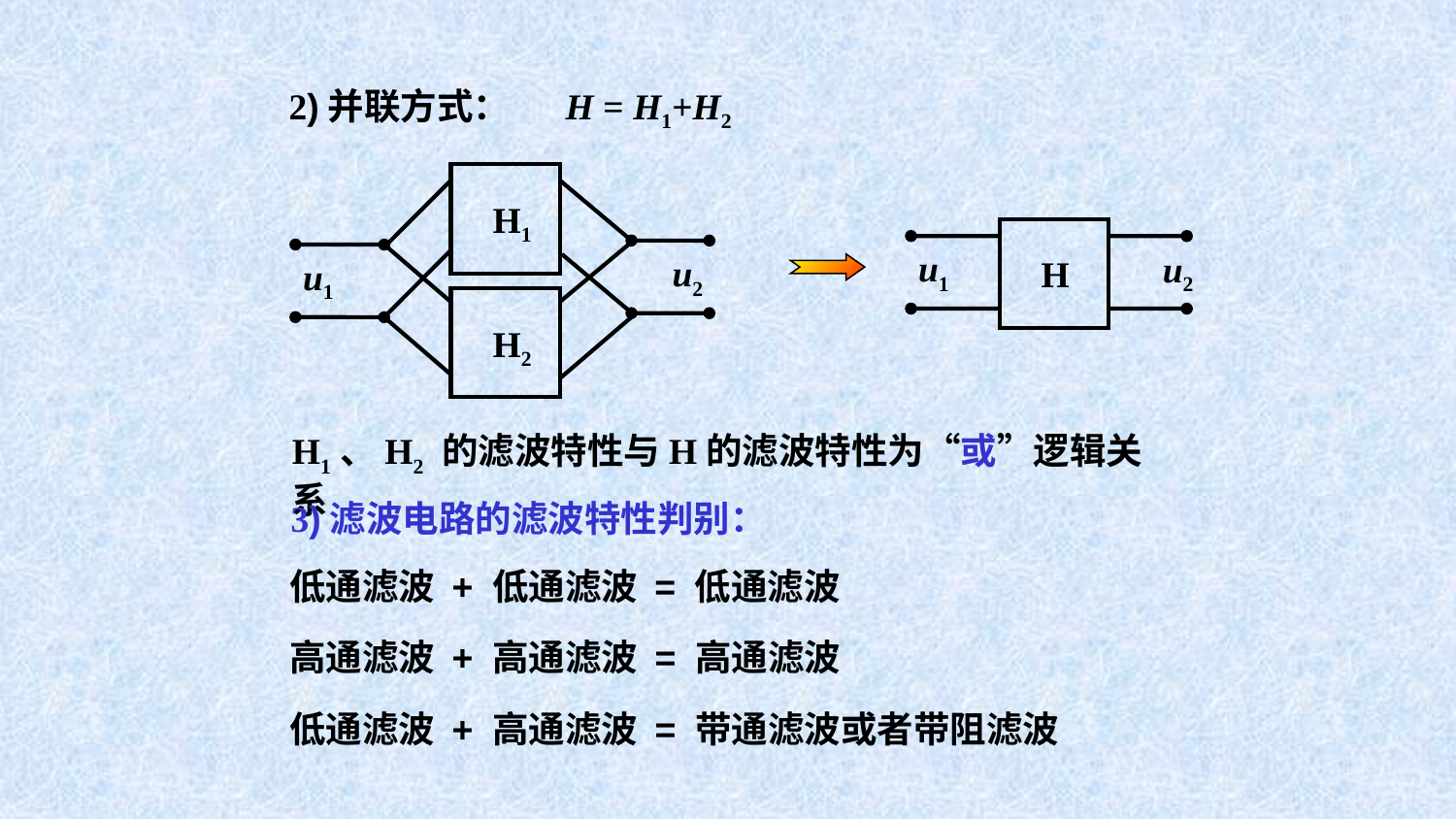

2)并联方式：
H = H1+H2

H1

u2

u1

H2

u1
u2
H

H1、H2 的滤波特性与H的滤波特性为“或”逻辑关系
3)滤波电路的滤波特性判别：
低通滤波 + 低通滤波 = 低通滤波
高通滤波 + 高通滤波 = 高通滤波
低通滤波 + 高通滤波 = 带通滤波或者带阻滤波